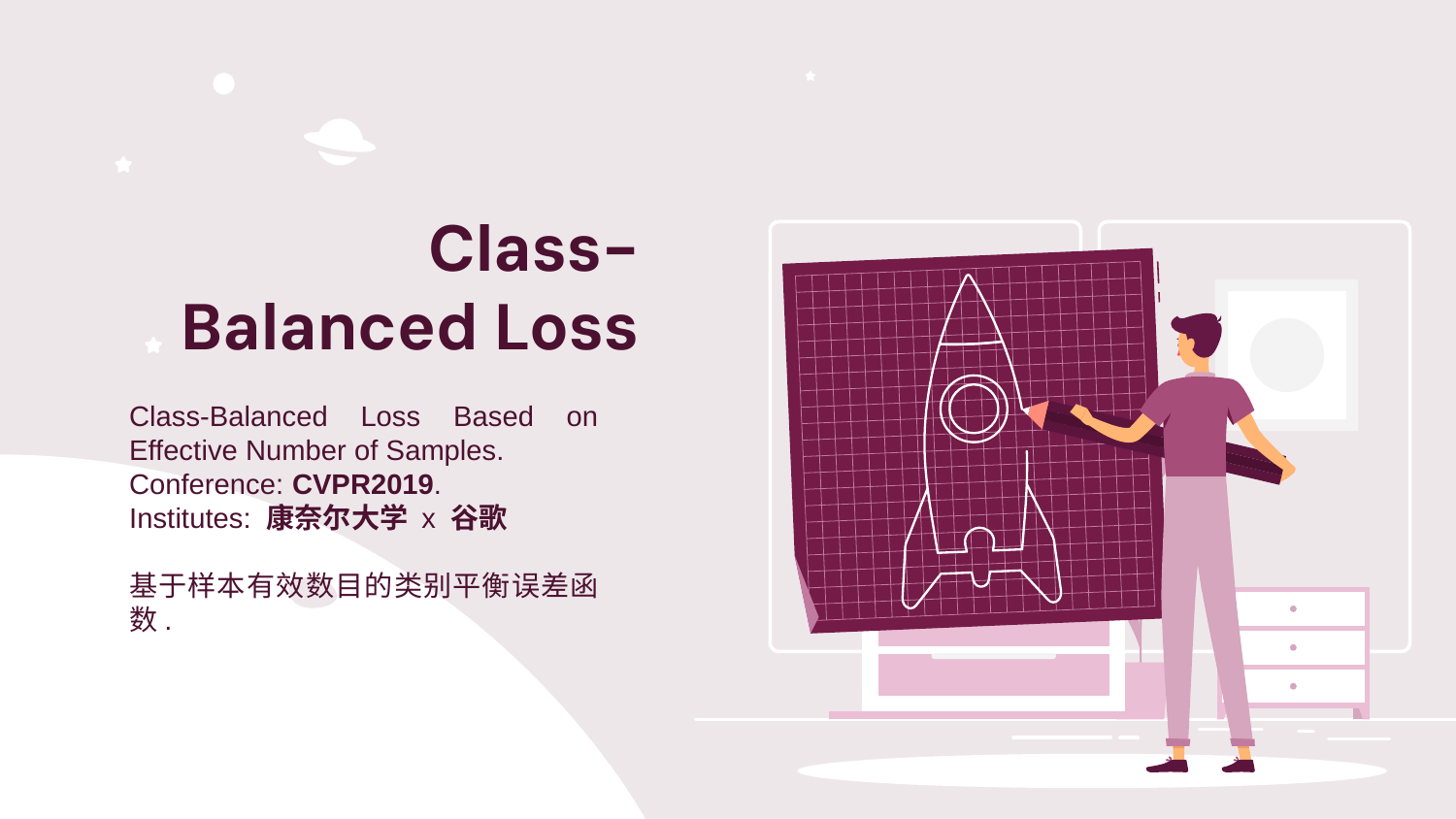

# Class-Balanced Loss

Class-Balanced Loss Based on Effective Number of Samples.
Conference: CVPR2019.
Institutes: 康奈尔大学 x 谷歌

基于样本有效数目的类别平衡误差函数.